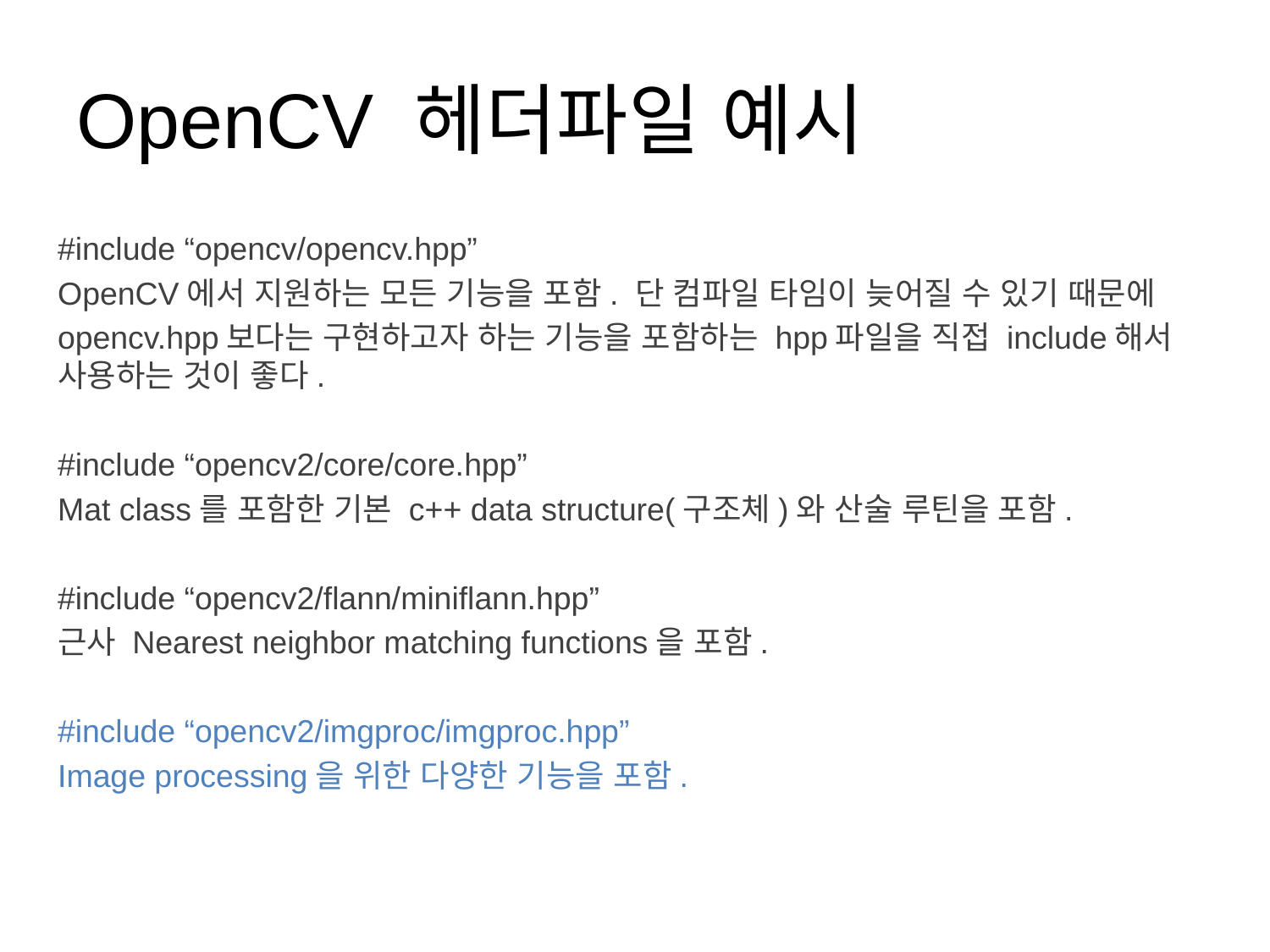

# OpenCV 헤더파일 예시
#include “opencv/opencv.hpp”
OpenCV에서 지원하는 모든 기능을 포함. 단 컴파일 타임이 늦어질 수 있기 때문에
opencv.hpp보다는 구현하고자 하는 기능을 포함하는 hpp파일을 직접 include해서 사용하는 것이 좋다.

#include “opencv2/core/core.hpp”
Mat class를 포함한 기본 c++ data structure(구조체)와 산술 루틴을 포함.

#include “opencv2/flann/miniflann.hpp”
근사 Nearest neighbor matching functions을 포함.

#include “opencv2/imgproc/imgproc.hpp”
Image processing을 위한 다양한 기능을 포함.